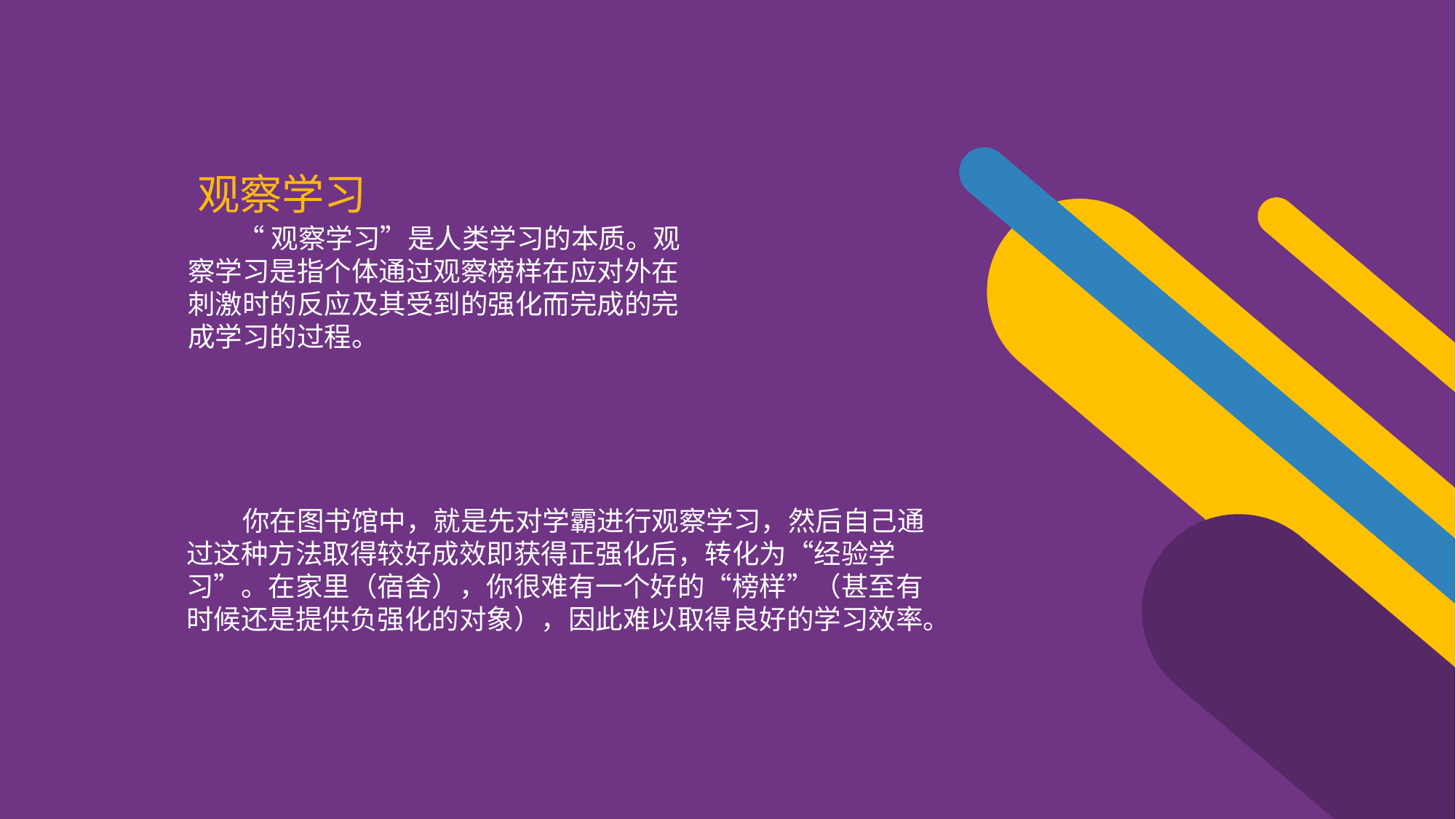

观察学习
        “观察学习”是人类学习的本质。观察学习是指个体通过观察榜样在应对外在刺激时的反应及其受到的强化而完成的完成学习的过程。

        你在图书馆中，就是先对学霸进行观察学习，然后自己通过这种方法取得较好成效即获得正强化后，转化为“经验学习”。在家里（宿舍），你很难有一个好的“榜样”（甚至有时候还是提供负强化的对象），因此难以取得良好的学习效率。